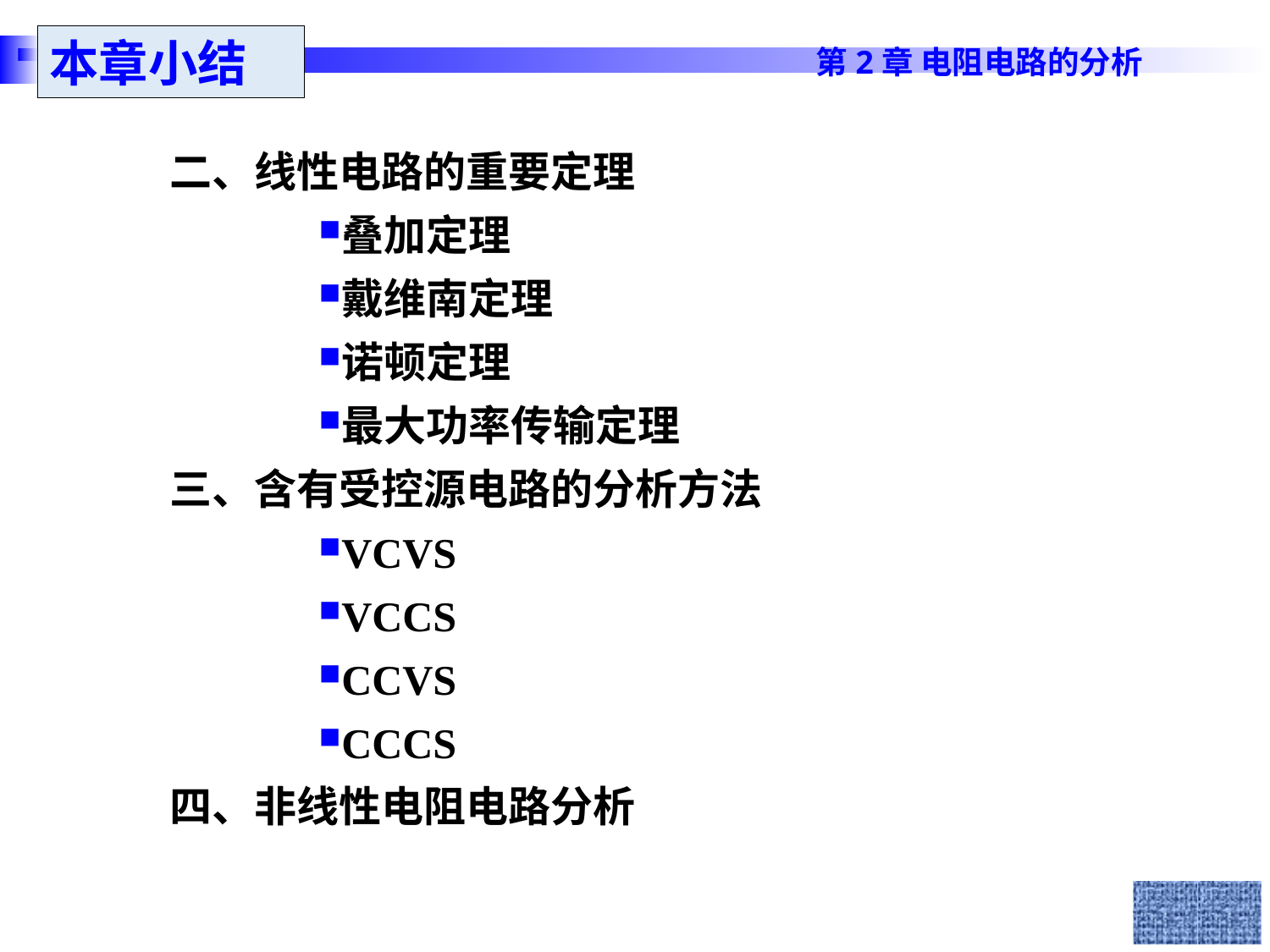

本章小结
二、线性电路的重要定理
叠加定理
戴维南定理
诺顿定理
最大功率传输定理
三、含有受控源电路的分析方法
VCVS
VCCS
CCVS
CCCS
四、非线性电阻电路分析